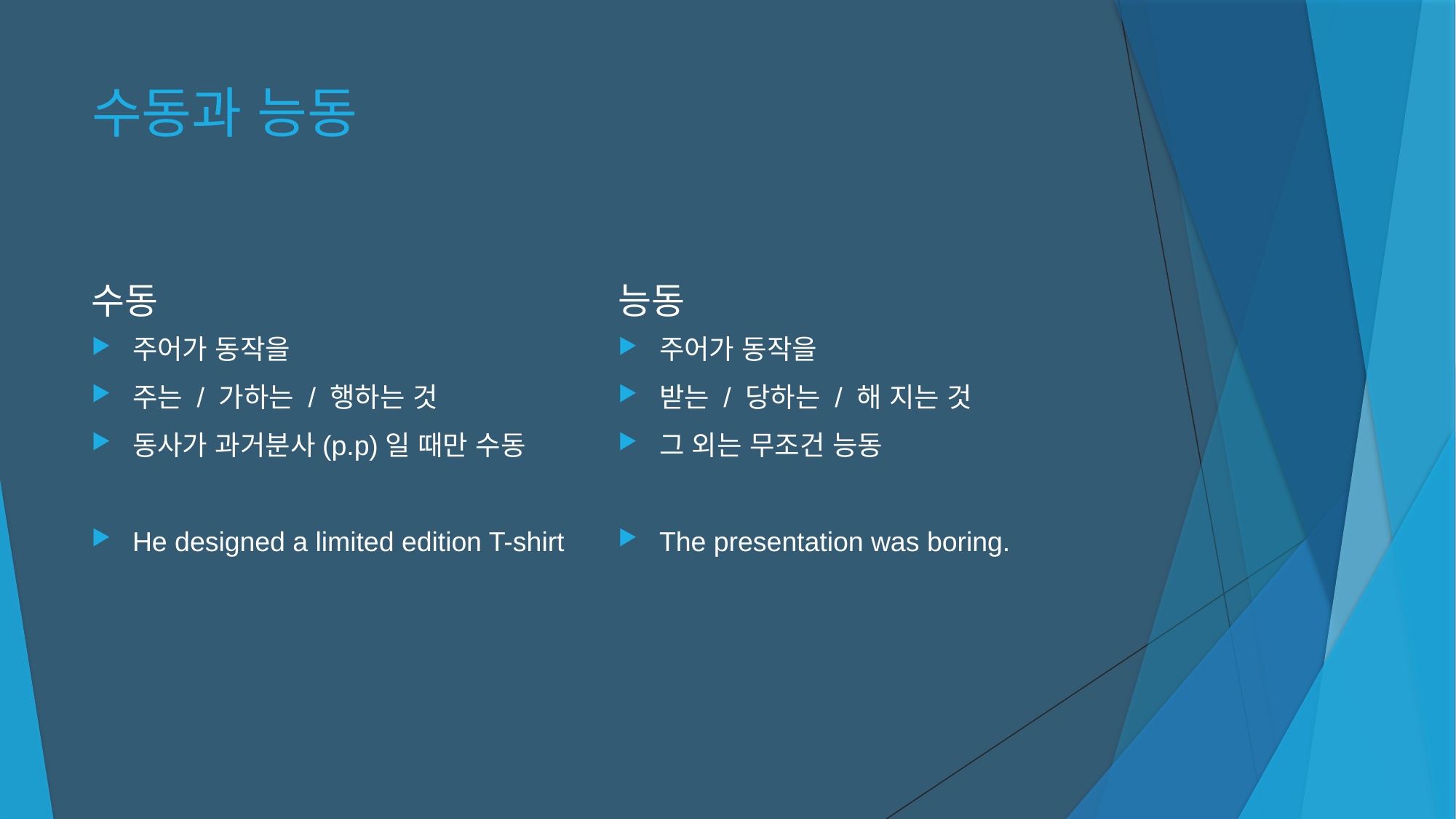

# 수동과 능동
수동
능동
주어가 동작을
주는 / 가하는 / 행하는 것
동사가 과거분사(p.p)일 때만 수동

He designed a limited edition T-shirt

주어가 동작을
받는 / 당하는 / 해 지는 것
그 외는 무조건 능동

The presentation was boring.